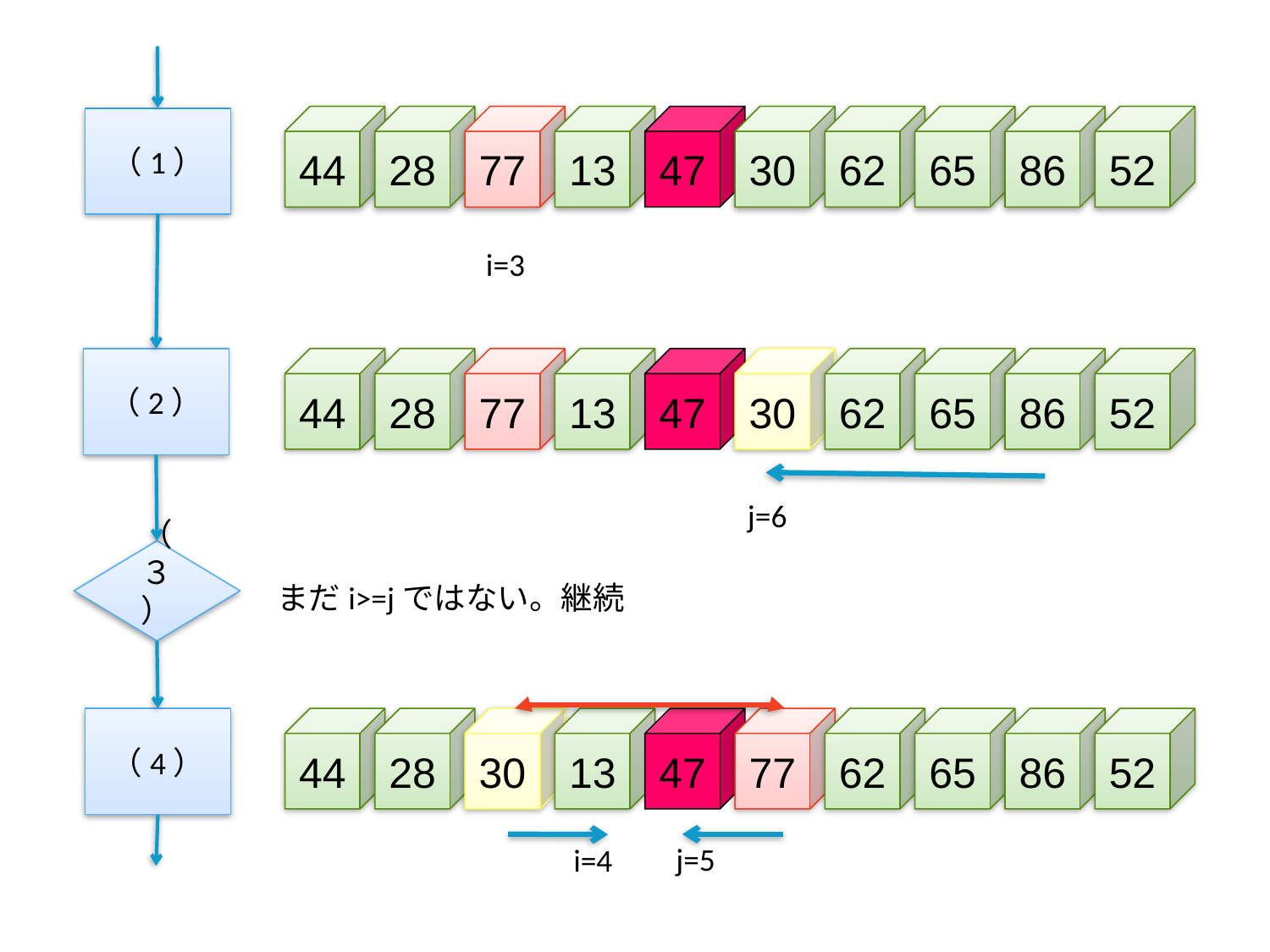

44
28
77
13
47
30
62
65
86
52
（1）
i=3
（2）
44
28
77
13
47
30
62
65
86
52
j=6
（３）
まだi>=jではない。継続
（4）
44
28
30
13
47
77
62
65
86
52
j=5
i=4